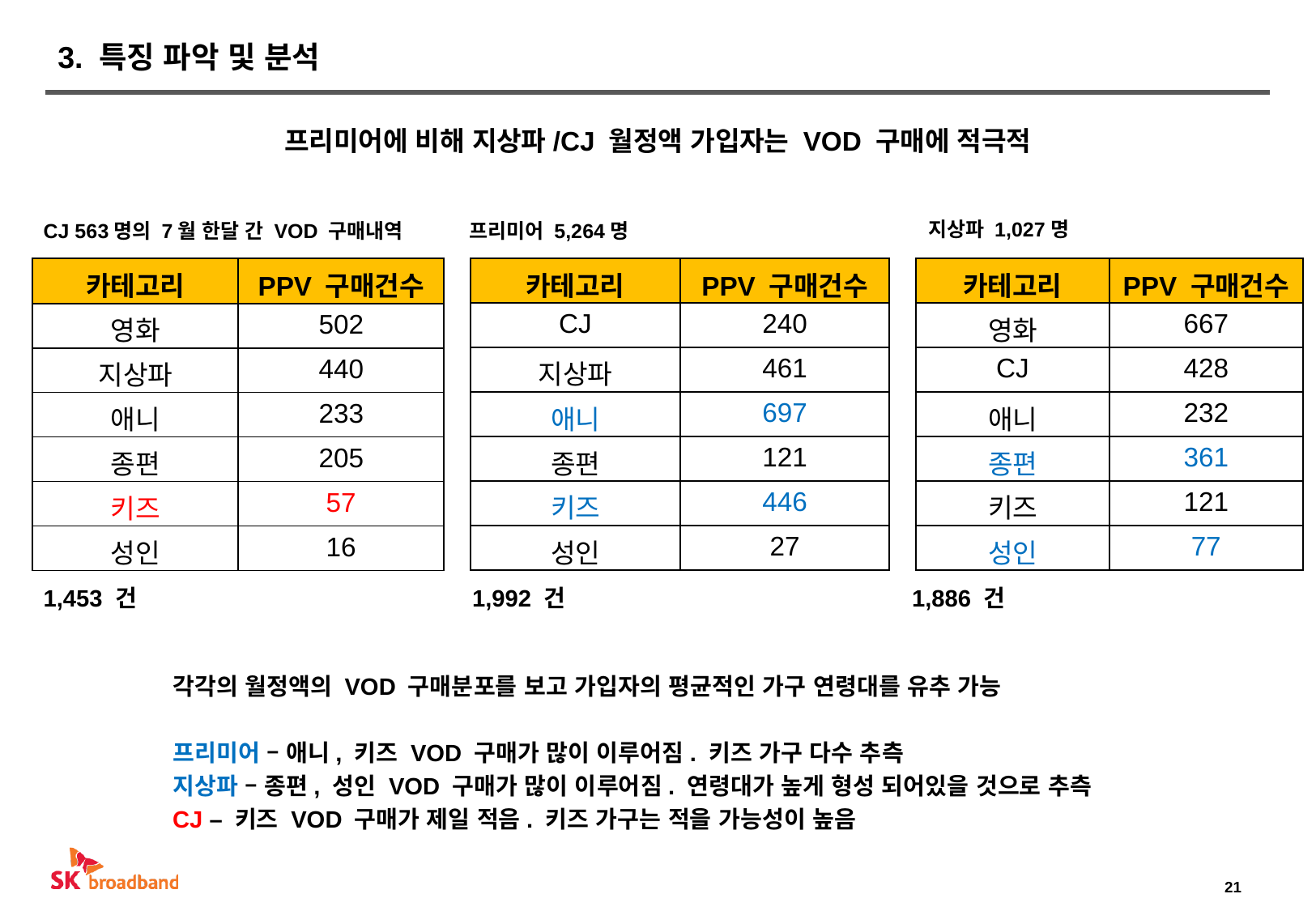

# 3. 특징 파악 및 분석
프리미어에 비해 지상파/CJ 월정액 가입자는 VOD 구매에 적극적
지상파 1,027명
프리미어 5,264명
CJ 563명의 7월 한달 간 VOD 구매내역
| 카테고리 | PPV 구매건수 |
| --- | --- |
| 영화 | 502 |
| 지상파 | 440 |
| 애니 | 233 |
| 종편 | 205 |
| 키즈 | 57 |
| 성인 | 16 |
| 카테고리 | PPV 구매건수 |
| --- | --- |
| CJ | 240 |
| 지상파 | 461 |
| 애니 | 697 |
| 종편 | 121 |
| 키즈 | 446 |
| 성인 | 27 |
| 카테고리 | PPV 구매건수 |
| --- | --- |
| 영화 | 667 |
| CJ | 428 |
| 애니 | 232 |
| 종편 | 361 |
| 키즈 | 121 |
| 성인 | 77 |
1,453 건
1,992 건
1,886 건
각각의 월정액의 VOD 구매분포를 보고 가입자의 평균적인 가구 연령대를 유추 가능

프리미어 – 애니, 키즈 VOD 구매가 많이 이루어짐. 키즈 가구 다수 추측
지상파 – 종편, 성인 VOD 구매가 많이 이루어짐. 연령대가 높게 형성 되어있을 것으로 추측
CJ – 키즈 VOD 구매가 제일 적음. 키즈 가구는 적을 가능성이 높음